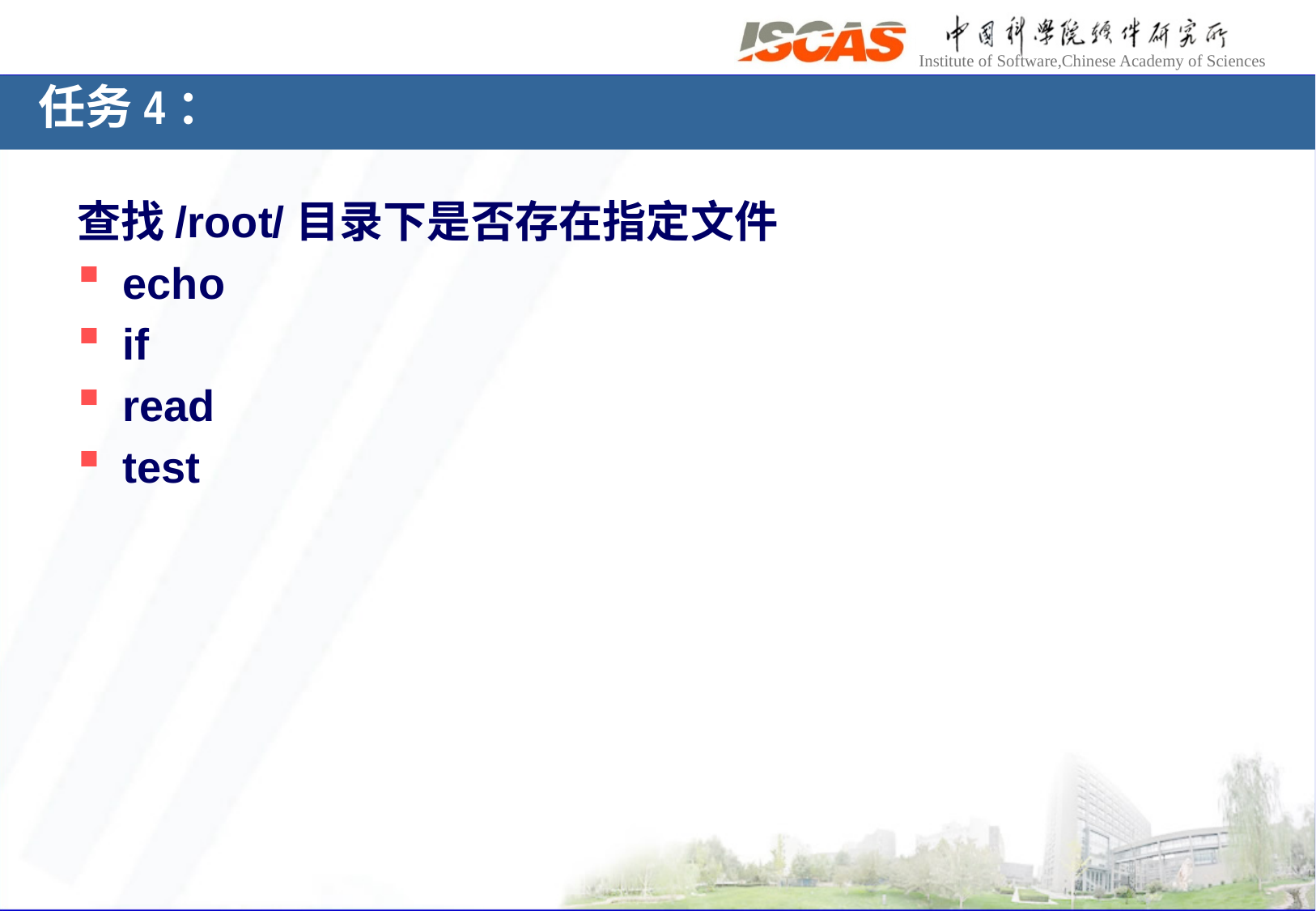

# 任务4：
查找/root/目录下是否存在指定文件
echo
if
read
test